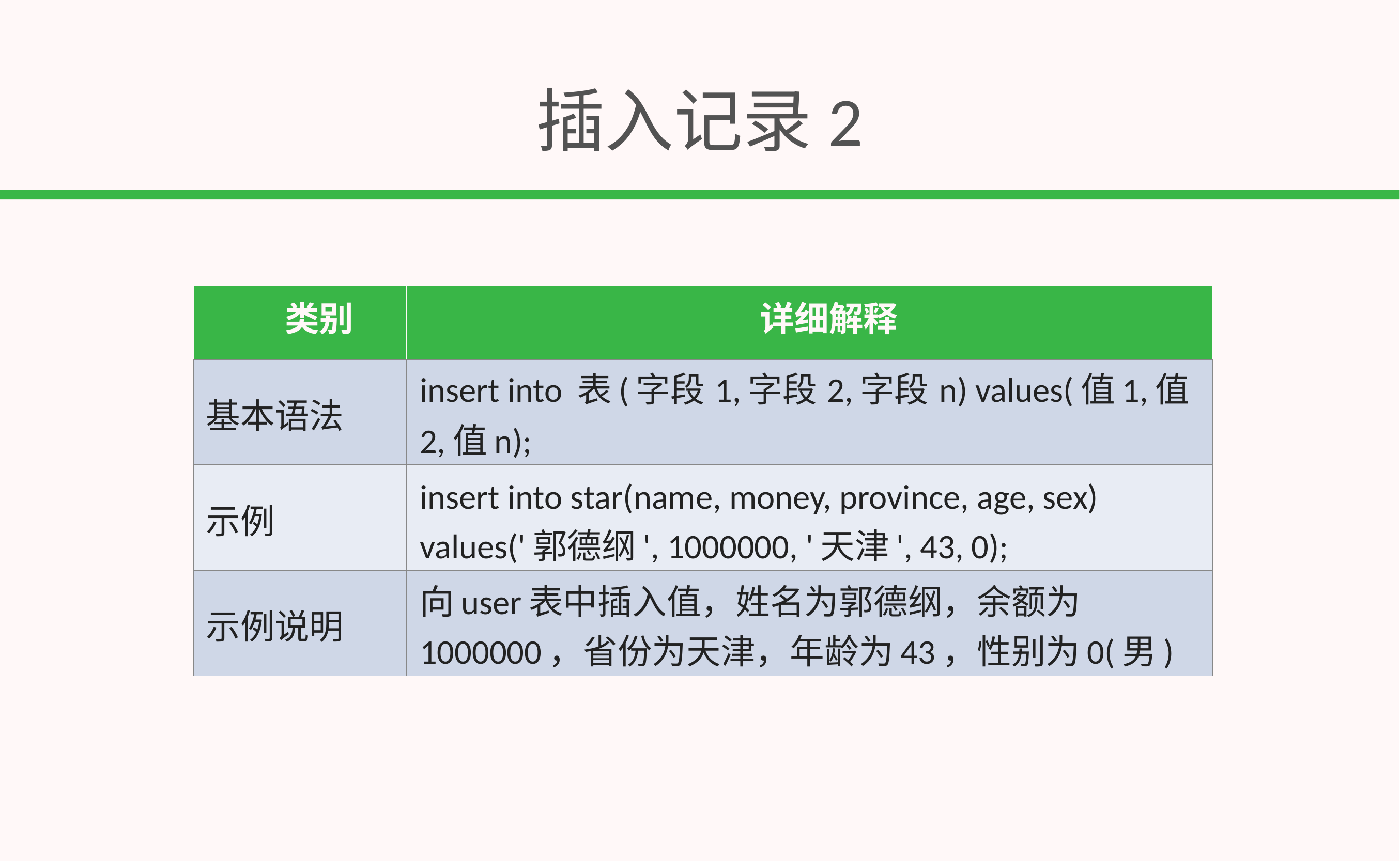

# 插入记录2
| 类别 | 详细解释 |
| --- | --- |
| 基本语法 | insert into 表(字段1,字段2,字段n) values(值1,值2,值n); |
| 示例 | insert into star(name, money, province, age, sex) values('郭德纲', 1000000, '天津', 43, 0); |
| 示例说明 | 向user表中插入值，姓名为郭德纲，余额为1000000，省份为天津，年龄为43，性别为0(男) |